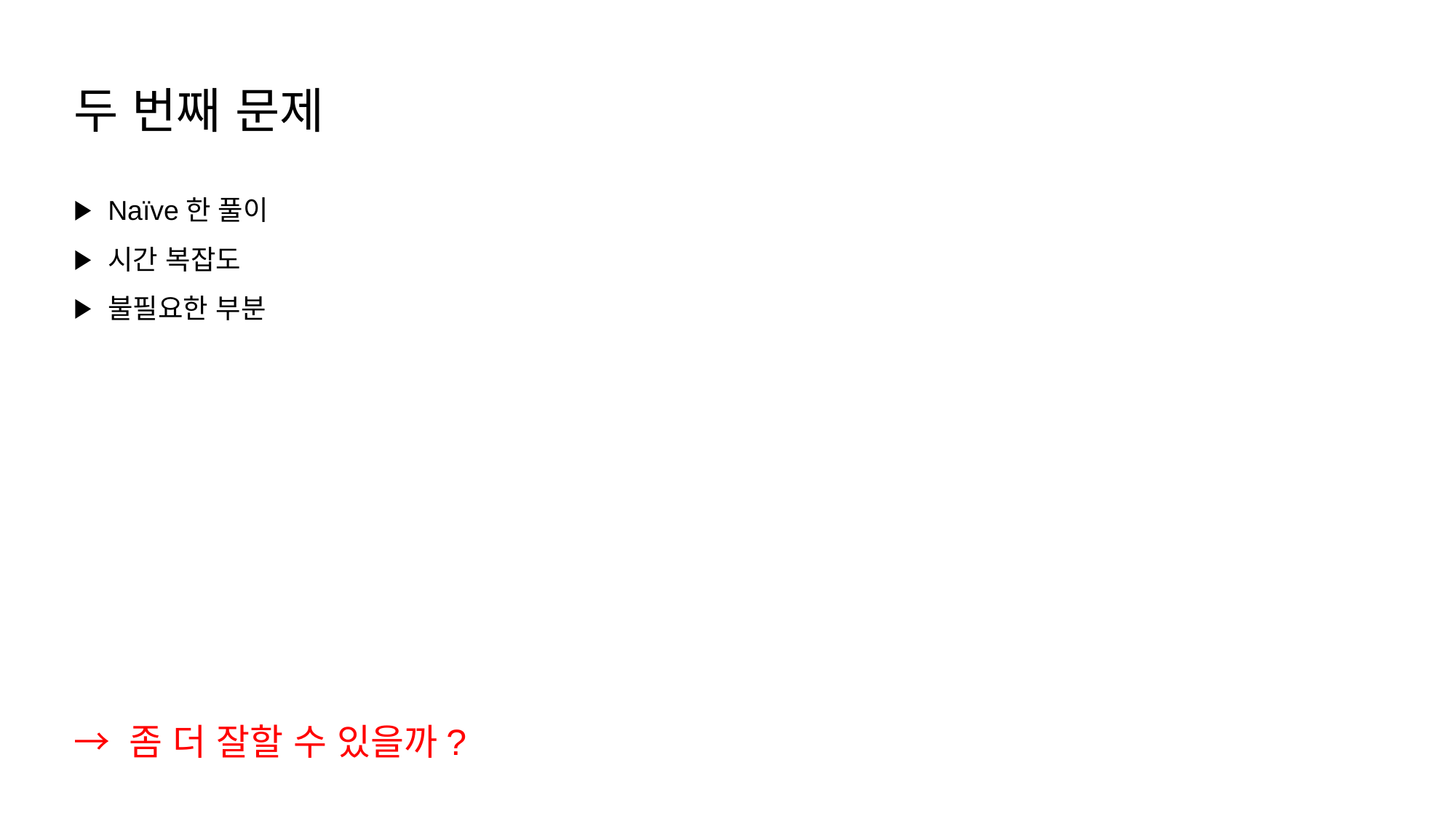

두 번째 문제
Naïve한 풀이
시간 복잡도
불필요한 부분
→ 좀 더 잘할 수 있을까?